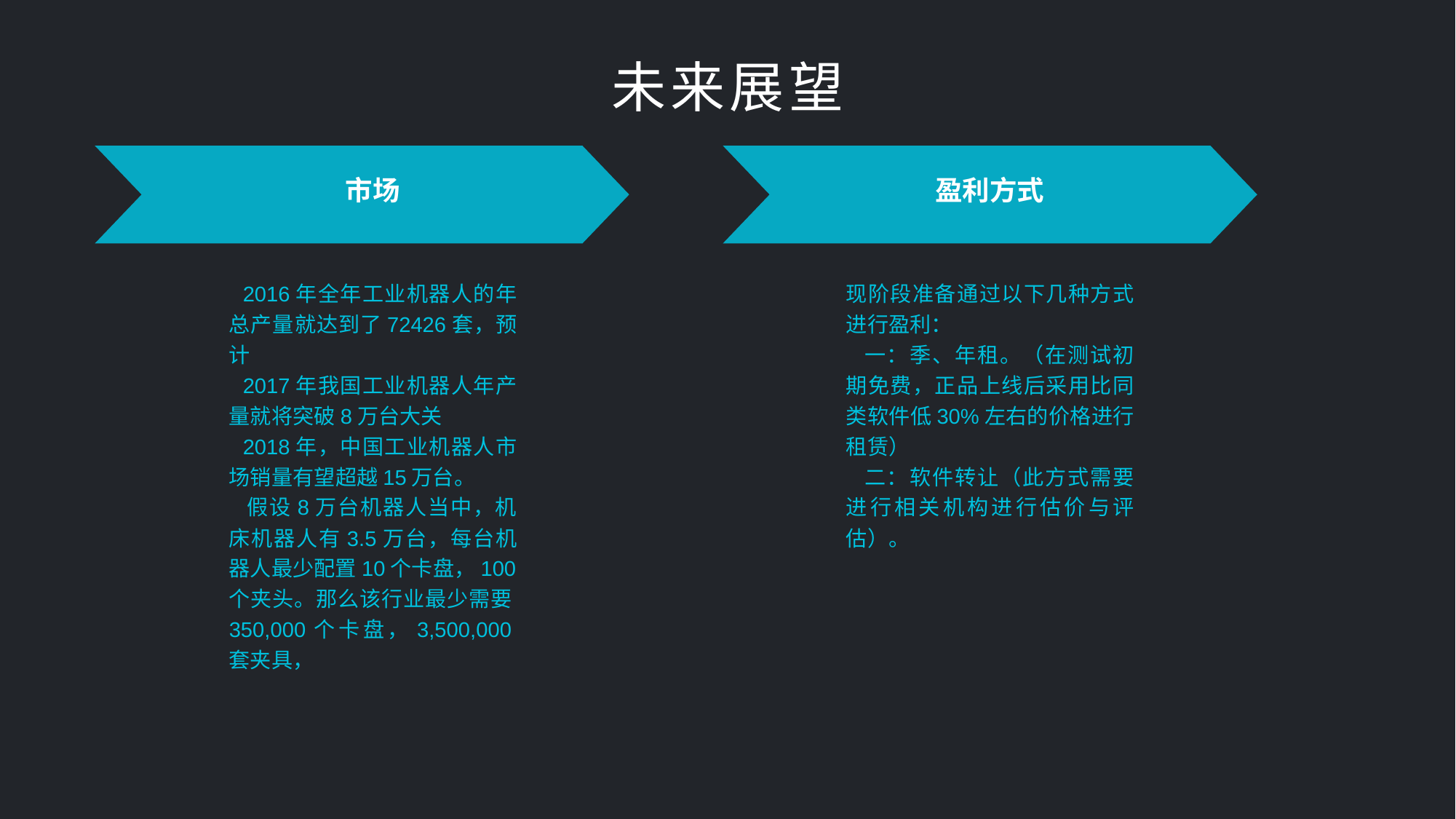

未来展望

市场
盈利方式
现阶段准备通过以下几种方式进行盈利：
  一：季、年租。（在测试初期免费，正品上线后采用比同类软件低30%左右的价格进行租赁）
  二：软件转让（此方式需要进行相关机构进行估价与评估）。
  2016年全年工业机器人的年总产量就达到了72426套，预计
  2017年我国工业机器人年产量就将突破8万台大关
  2018年，中国工业机器人市场销量有望超越15万台。
  假设8万台机器人当中，机床机器人有3.5万台，每台机器人最少配置10个卡盘，100个夹头。那么该行业最少需要350,000个卡盘，3,500,000套夹具，